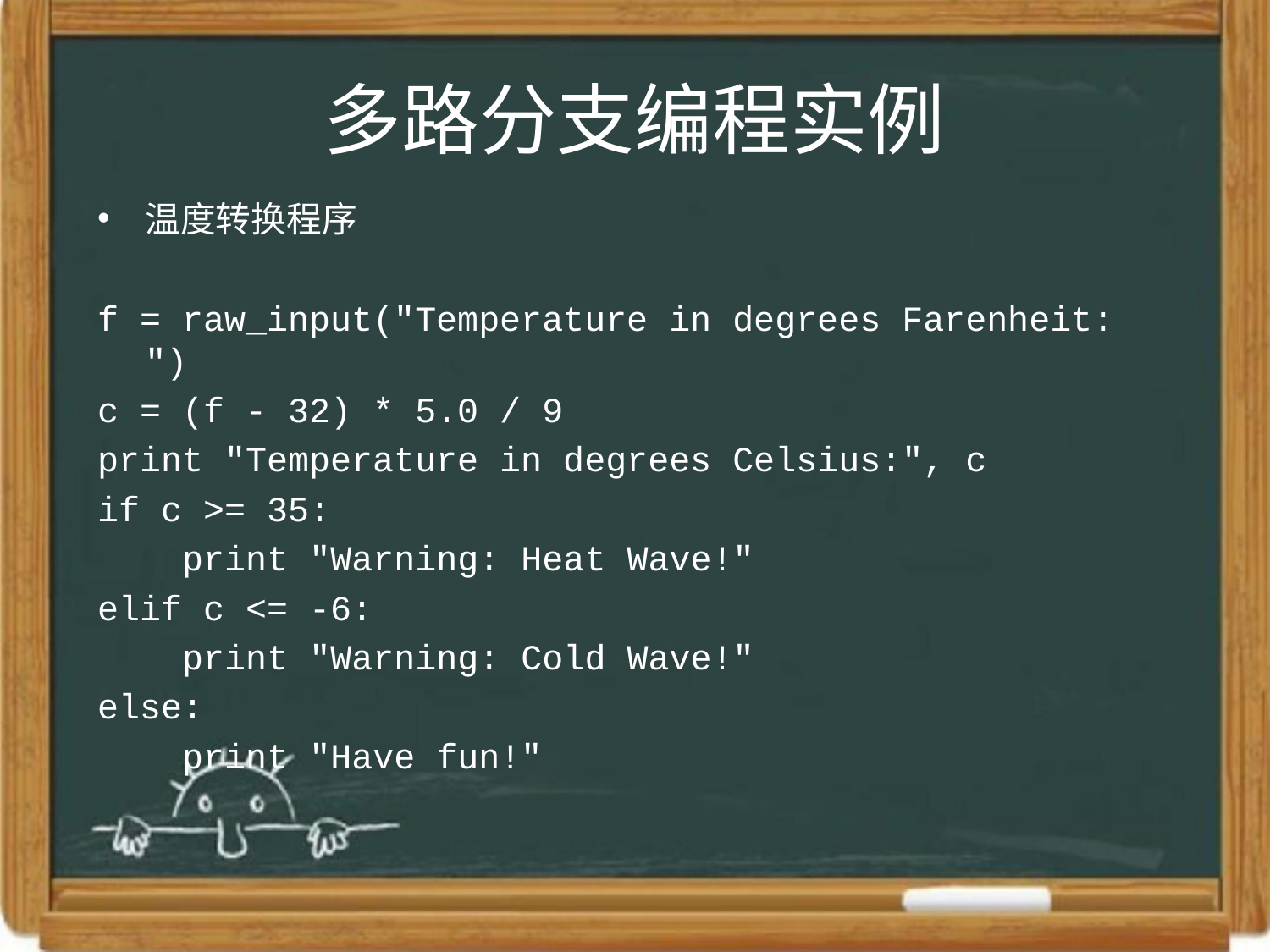

# 多路分支编程实例
温度转换程序

f = raw_input("Temperature in degrees Farenheit: ")
c = (f - 32) * 5.0 / 9
print "Temperature in degrees Celsius:", c
if c >= 35:
    print "Warning: Heat Wave!"
elif c <= -6:
    print "Warning: Cold Wave!"
else:
    print "Have fun!"